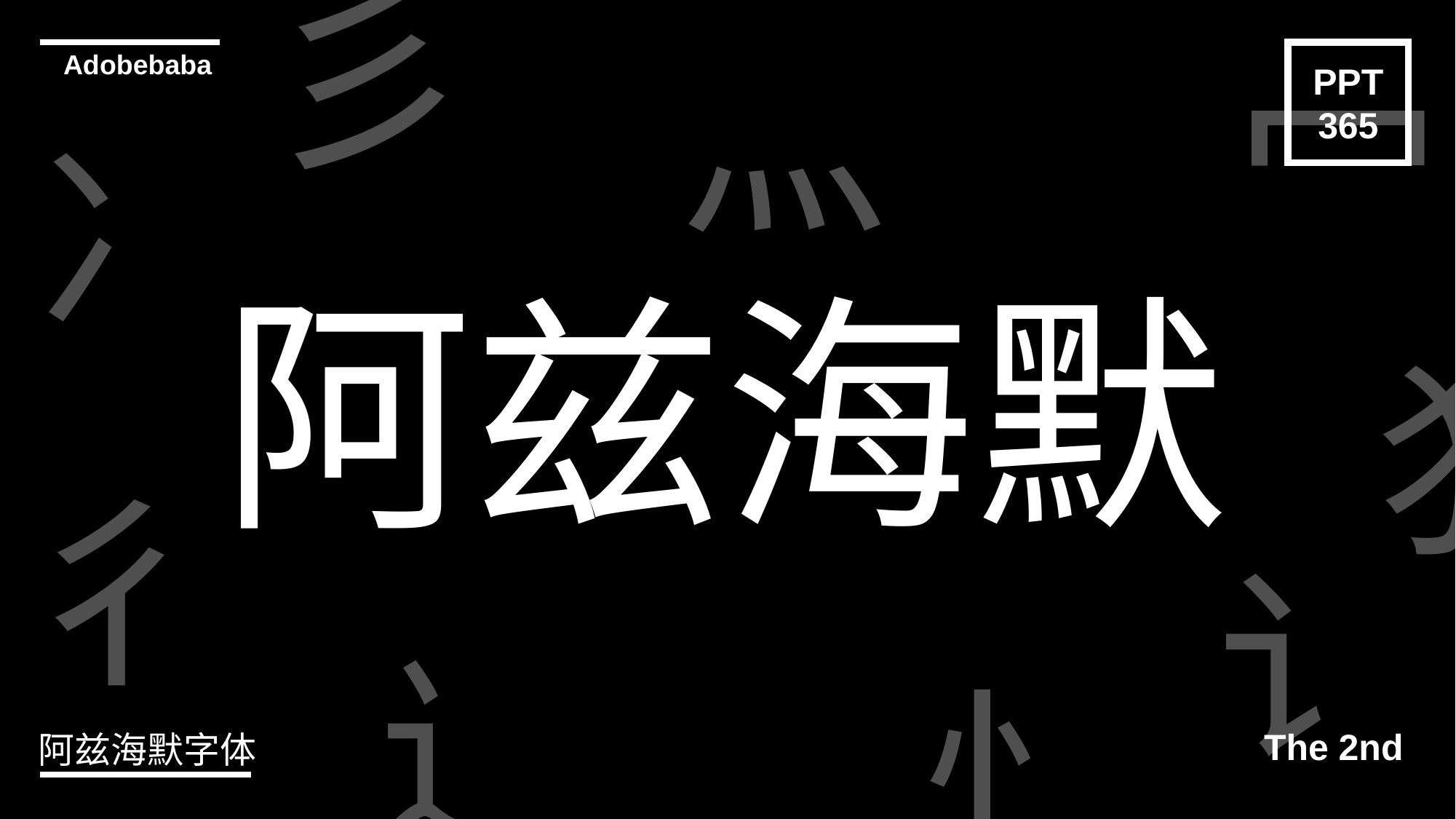

彡
灬
冖
Adobebaba
PPT
365
The 2nd
阿兹海默字体
冫
阿
兹
海
默
犭
彳
讠
辶
忄